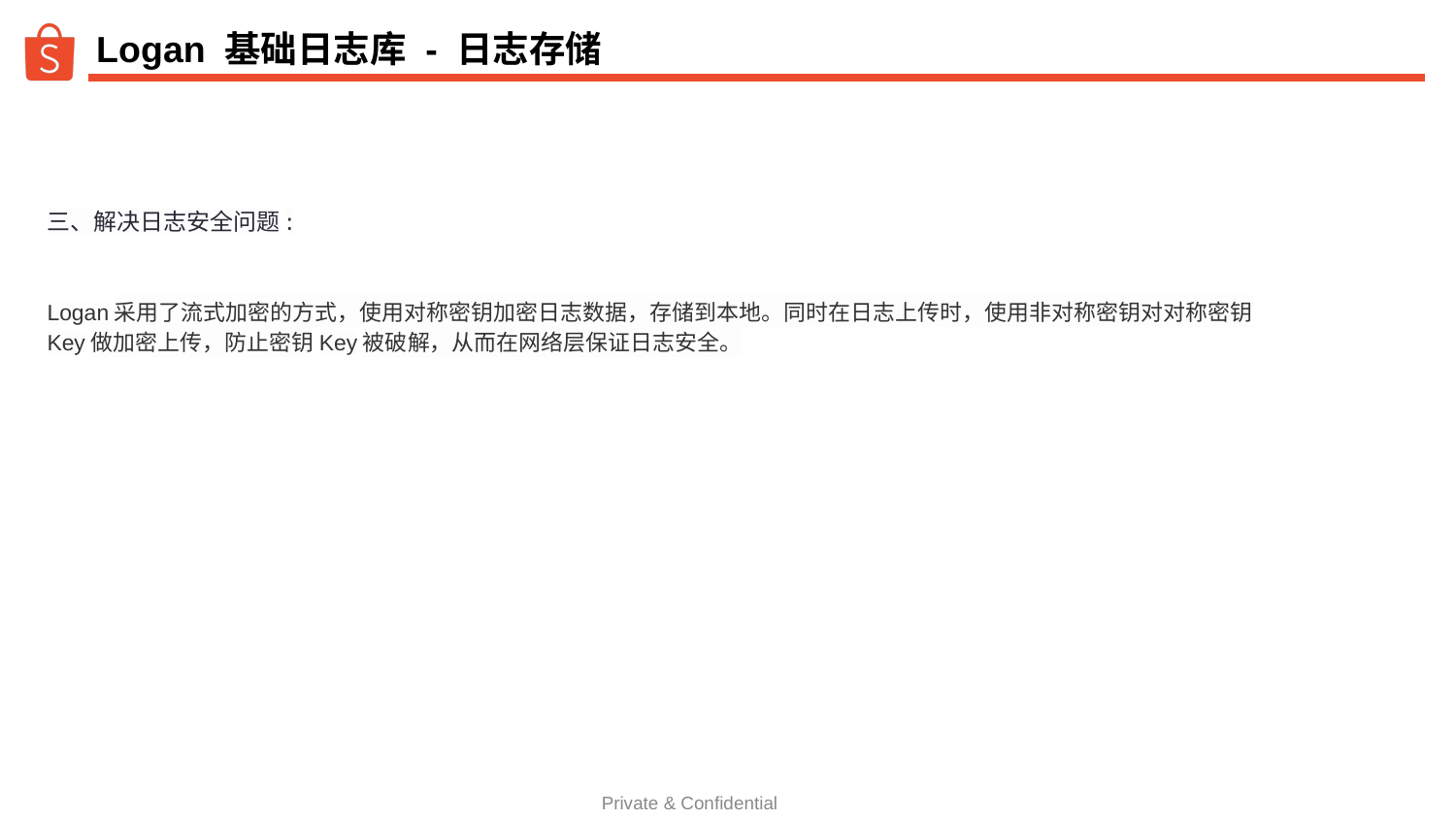

# Logan 基础日志库 - 日志存储

三、解决日志安全问题:

Logan采用了流式加密的方式，使用对称密钥加密日志数据，存储到本地。同时在日志上传时，使用非对称密钥对对称密钥Key做加密上传，防止密钥Key被破解，从而在网络层保证日志安全。

Private & Confidential